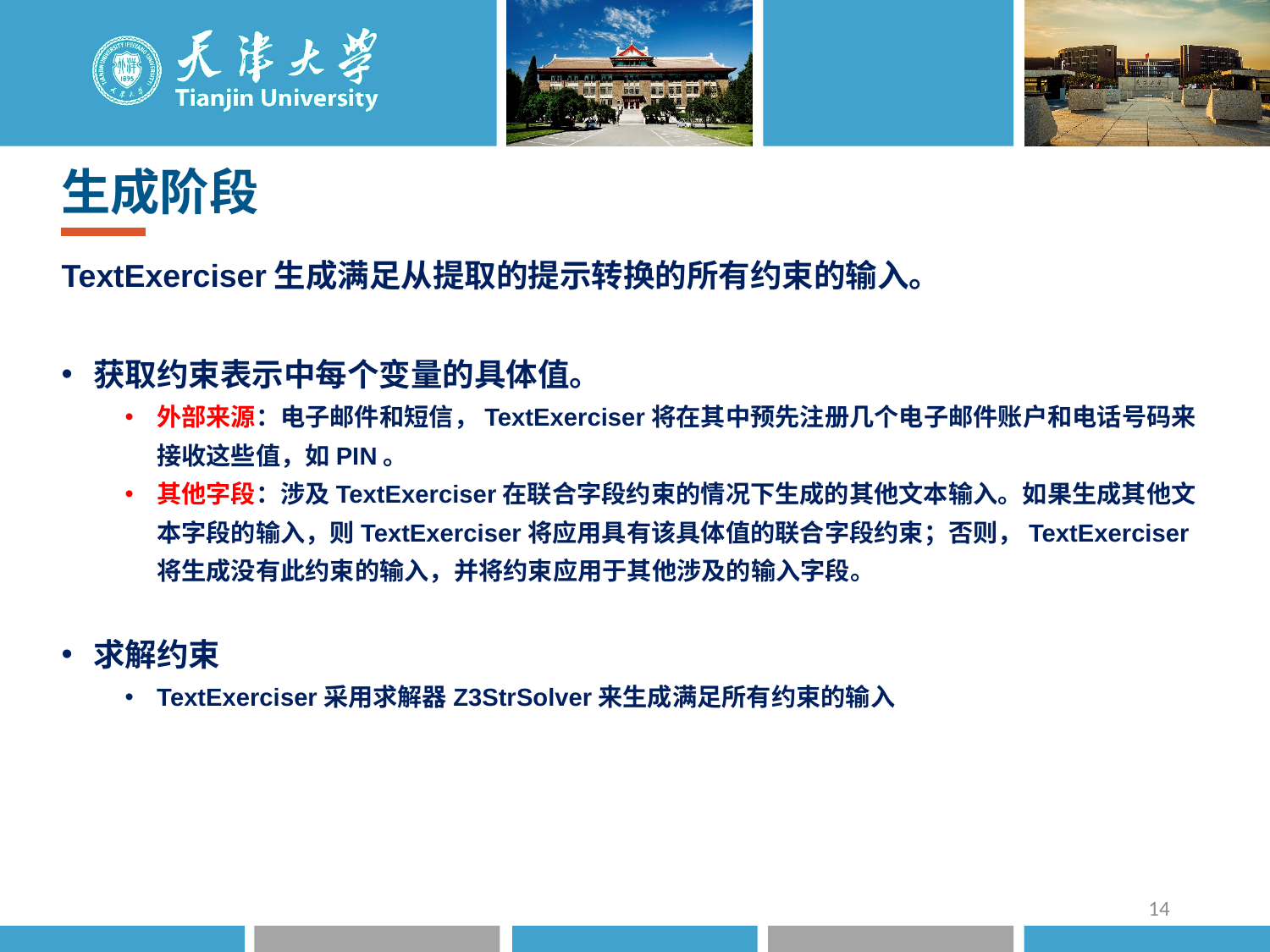

生成阶段
TextExerciser生成满足从提取的提示转换的所有约束的输入。

获取约束表示中每个变量的具体值。
外部来源：电子邮件和短信，TextExerciser将在其中预先注册几个电子邮件账户和电话号码来接收这些值，如PIN。
其他字段：涉及TextExerciser在联合字段约束的情况下生成的其他文本输入。如果生成其他文本字段的输入，则TextExerciser将应用具有该具体值的联合字段约束；否则，TextExerciser将生成没有此约束的输入，并将约束应用于其他涉及的输入字段。

求解约束
TextExerciser采用求解器Z3StrSolver来生成满足所有约束的输入

14